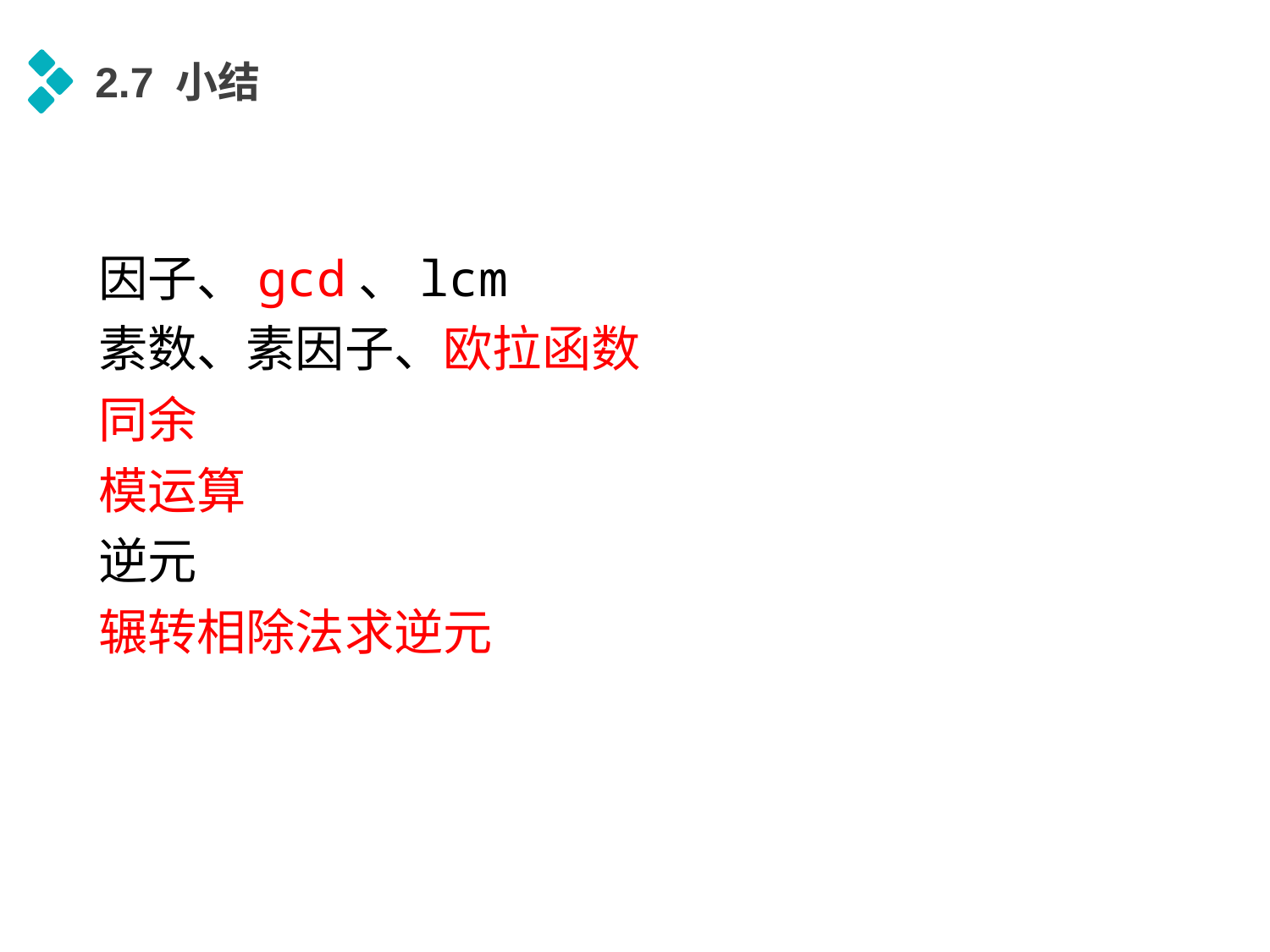

2.7 小结

因子、gcd、lcm
素数、素因子、欧拉函数
同余
模运算
逆元
辗转相除法求逆元
延时符